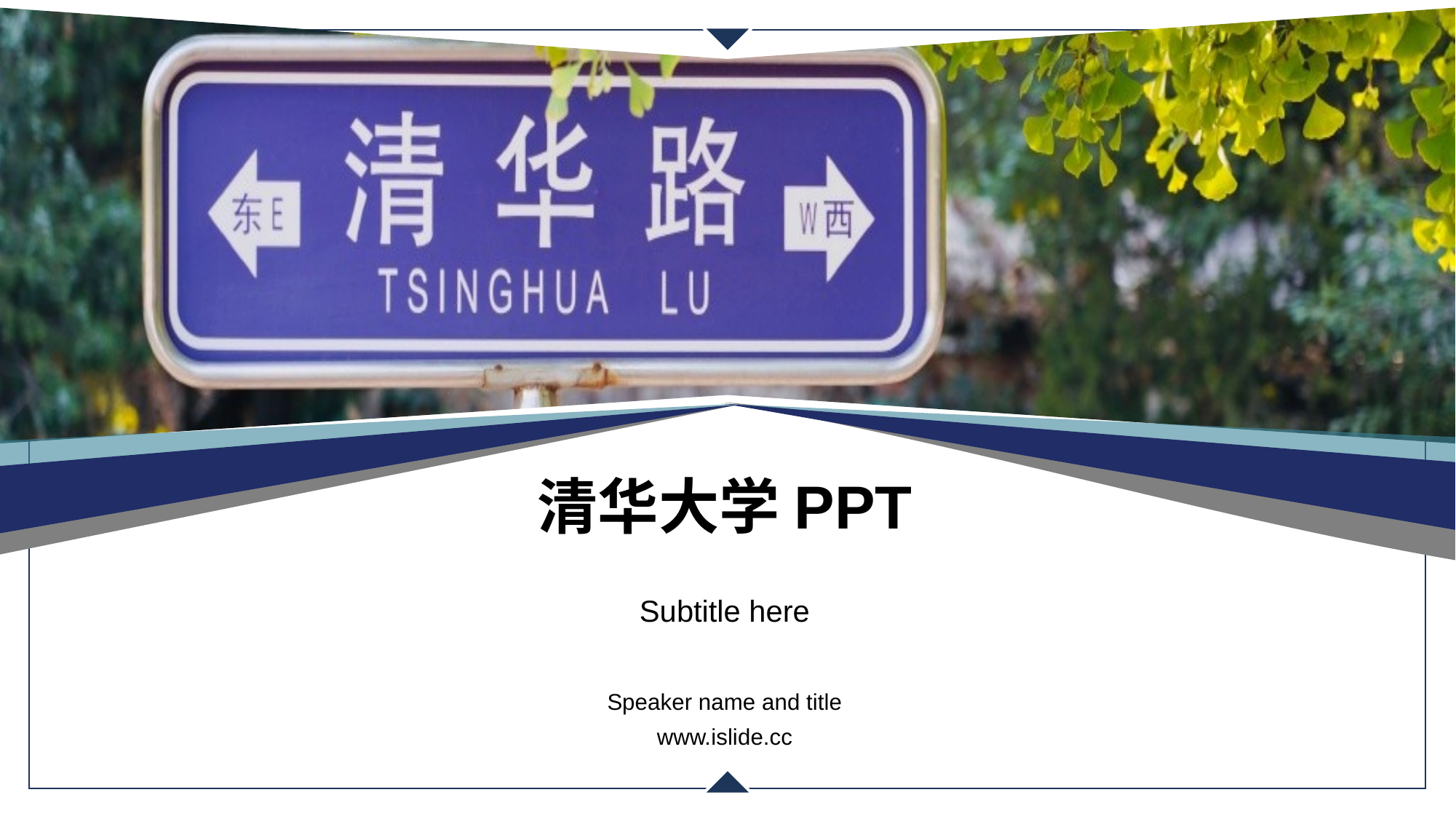

# 清华大学PPT
Subtitle here
Speaker name and title
www.islide.cc